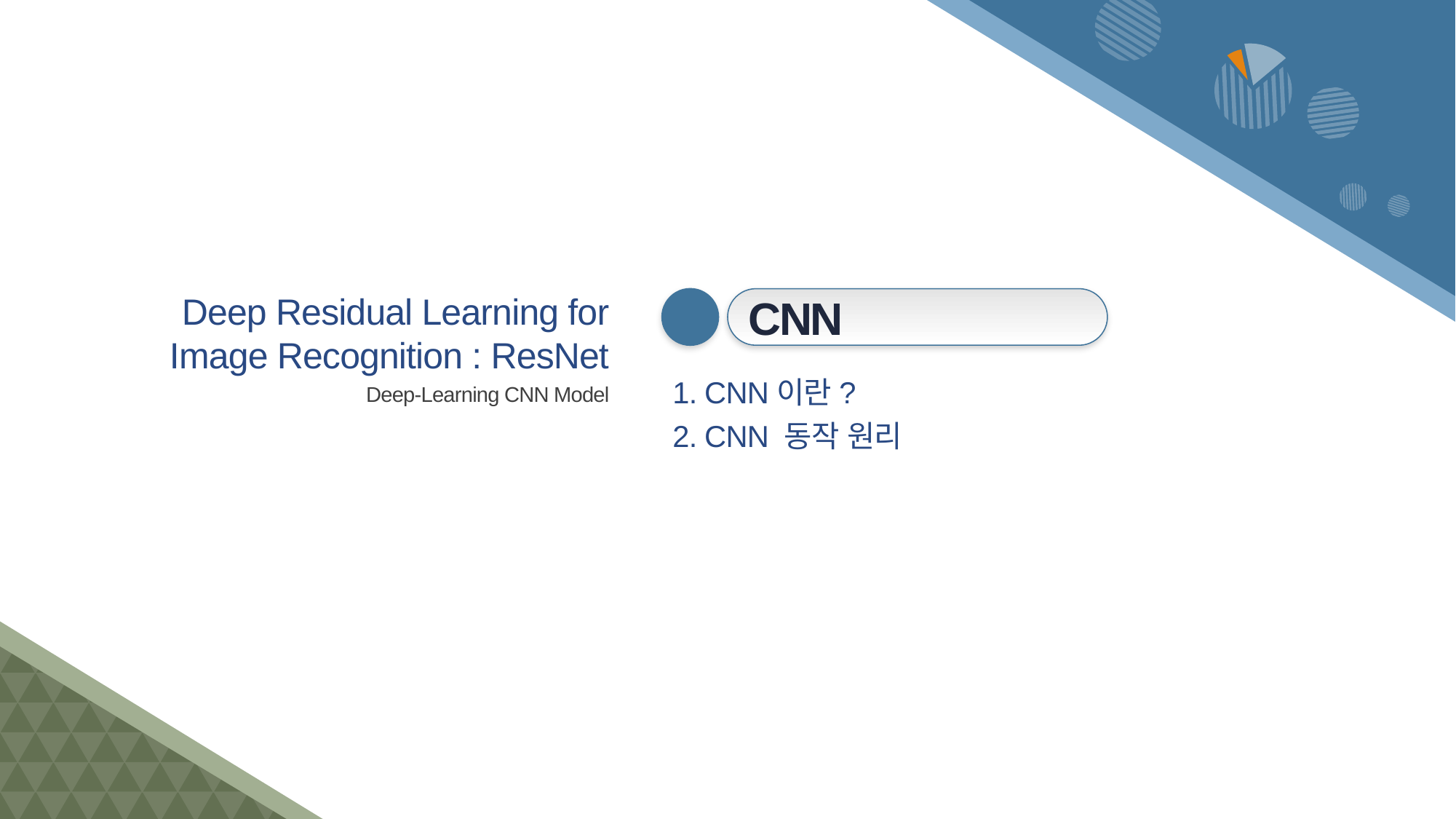

Deep Residual Learning for
Image Recognition : ResNet
Deep-Learning CNN Model
I
CNN

1. CNN이란?
2. CNN 동작 원리